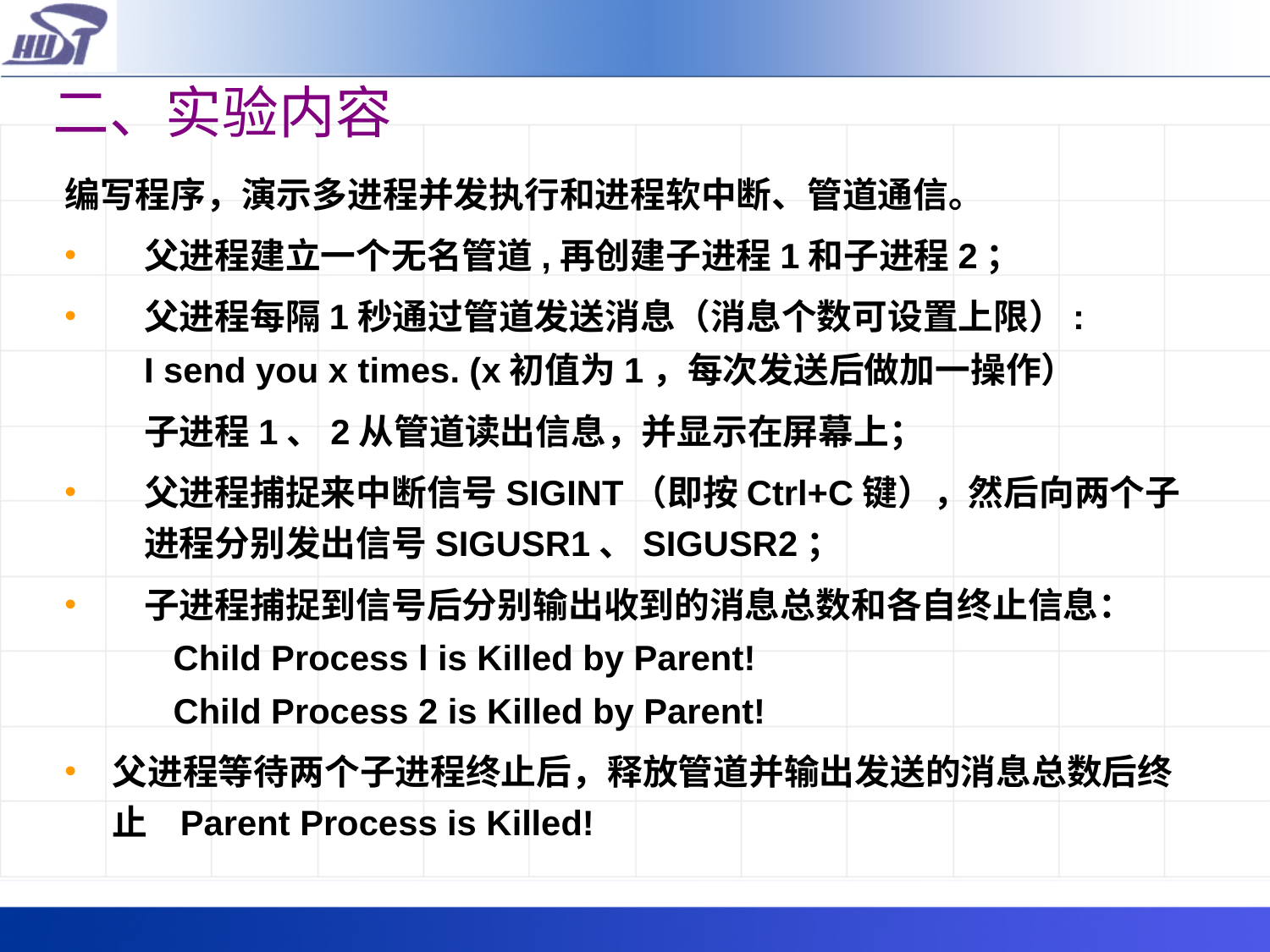

# 二、实验内容
编写程序，演示多进程并发执行和进程软中断、管道通信。
父进程建立一个无名管道,再创建子进程1和子进程2；
父进程每隔1秒通过管道发送消息（消息个数可设置上限）:
	I send you x times. (x初值为1，每次发送后做加一操作）
	子进程1、2从管道读出信息，并显示在屏幕上；
父进程捕捉来中断信号SIGINT（即按Ctrl+C键），然后向两个子进程分别发出信号SIGUSR1、SIGUSR2；
子进程捕捉到信号后分别输出收到的消息总数和各自终止信息：
	   Child Process l is Killed by Parent!
	   Child Process 2 is Killed by Parent!
父进程等待两个子进程终止后，释放管道并输出发送的消息总数后终止   Parent Process is Killed!